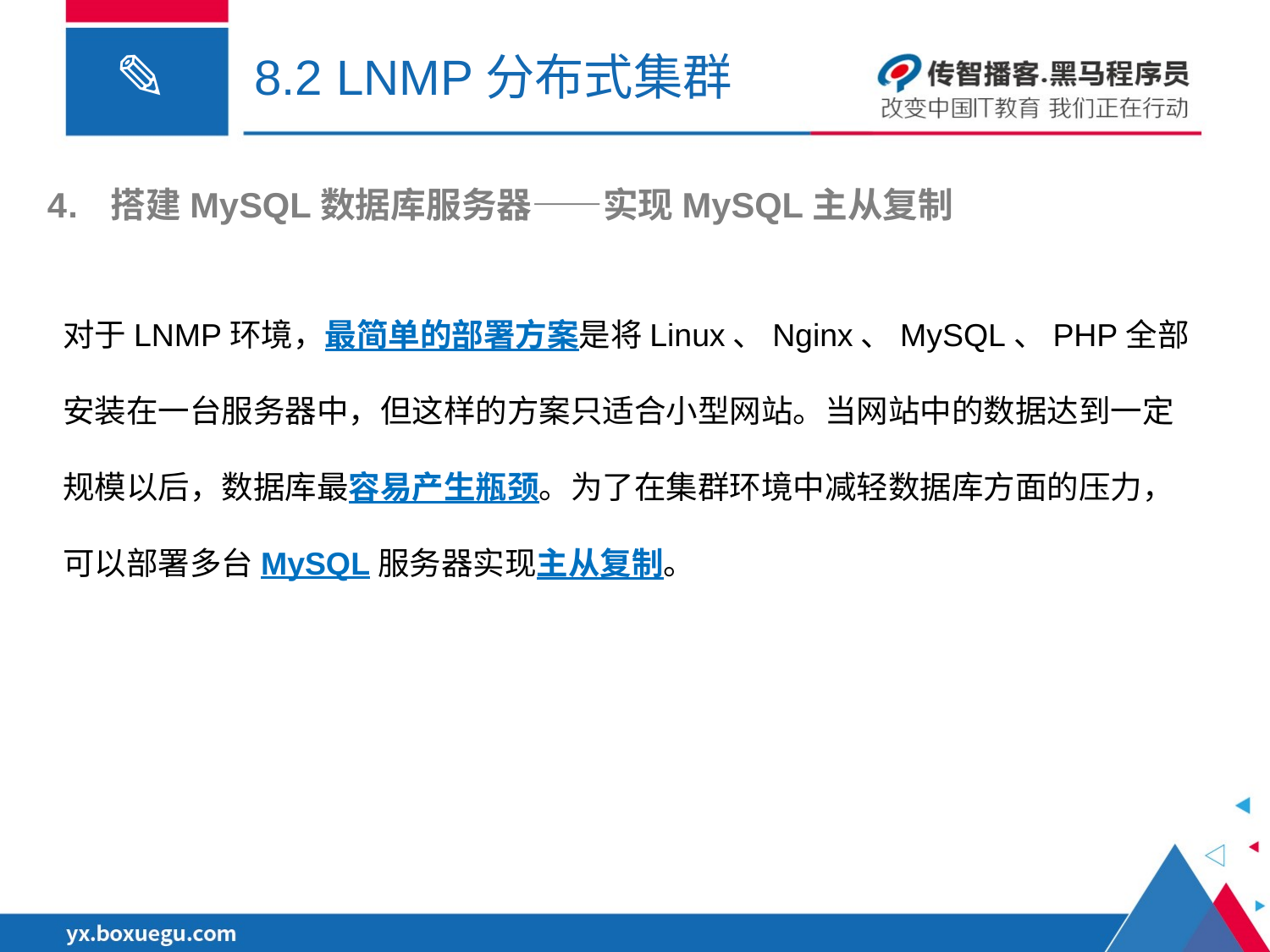

# 8.2 LNMP分布式集群
搭建MySQL数据库服务器——实现MySQL主从复制
对于LNMP环境，最简单的部署方案是将Linux、Nginx、MySQL、PHP全部安装在一台服务器中，但这样的方案只适合小型网站。当网站中的数据达到一定规模以后，数据库最容易产生瓶颈。为了在集群环境中减轻数据库方面的压力，可以部署多台MySQL服务器实现主从复制。